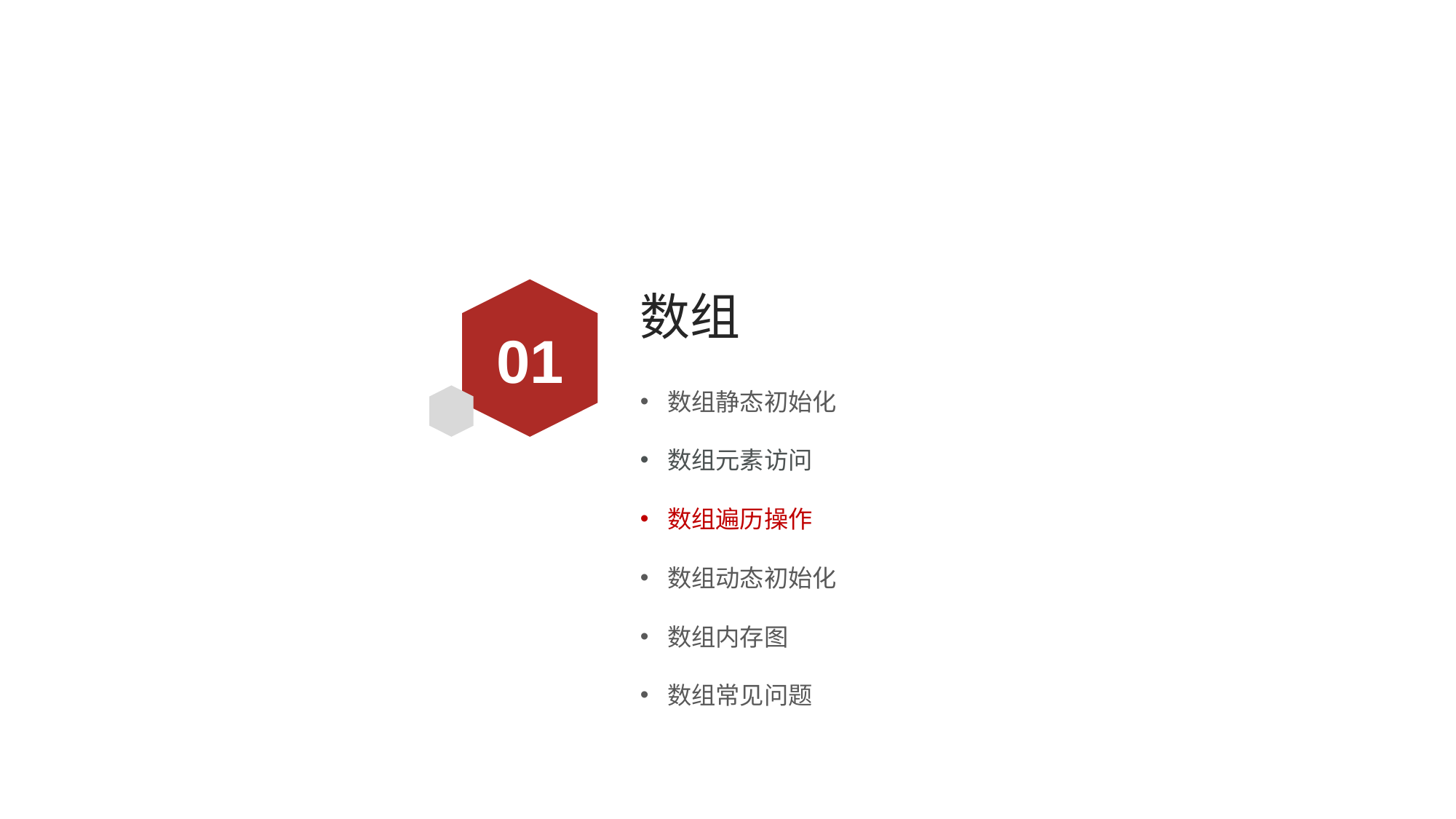

# 数组
01
数组静态初始化
数组元素访问
数组遍历操作
数组动态初始化
数组内存图
数组常见问题